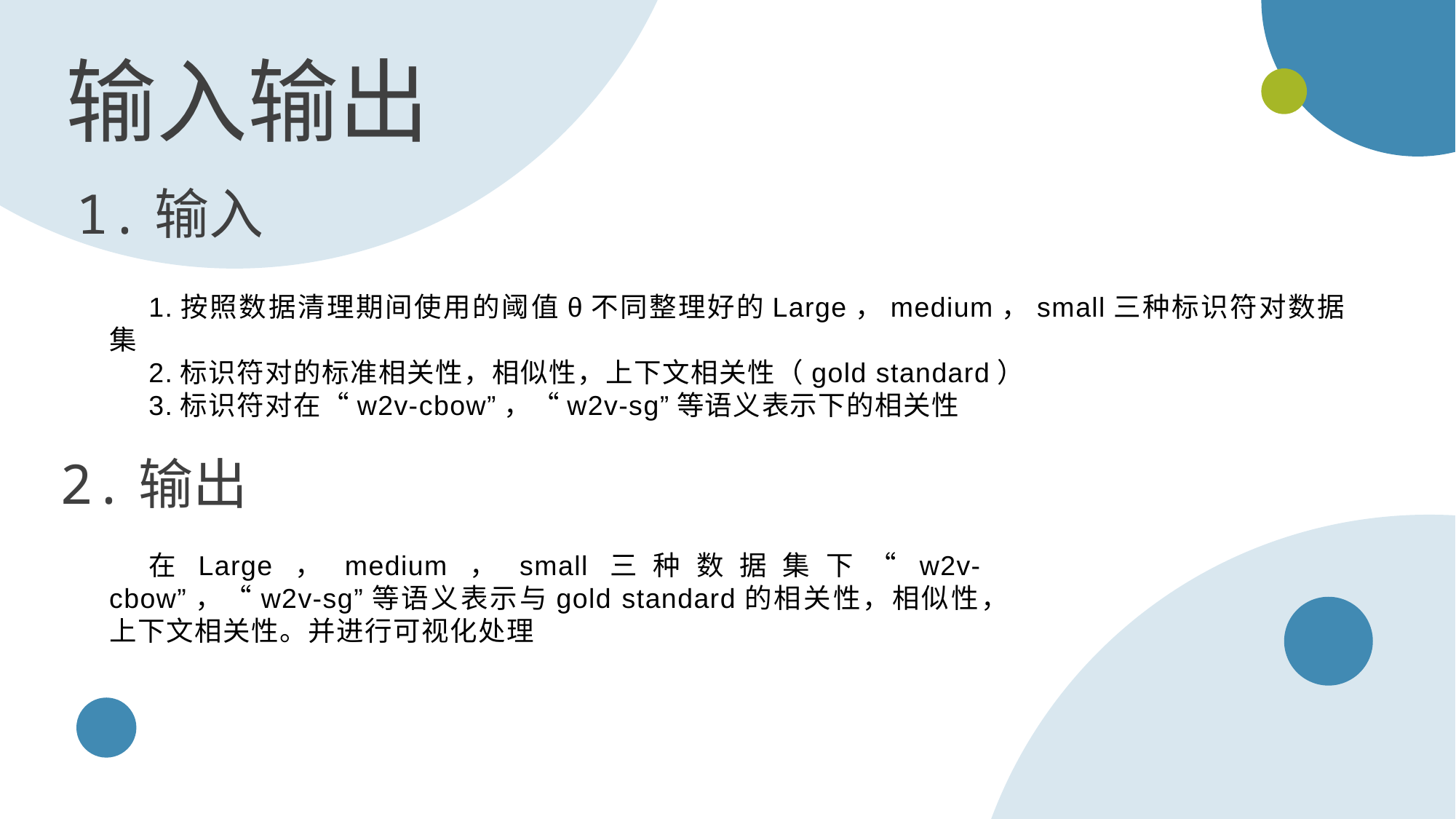

输入输出

1.输入
1.按照数据清理期间使用的阈值θ不同整理好的Large，medium，small三种标识符对数据集
2.标识符对的标准相关性，相似性，上下文相关性（gold standard）
3.标识符对在“w2v-cbow”，“w2v-sg”等语义表示下的相关性

2.输出

在Large，medium，small三种数据集下“w2v-cbow”，“w2v-sg”等语义表示与gold standard的相关性，相似性，上下文相关性。并进行可视化处理